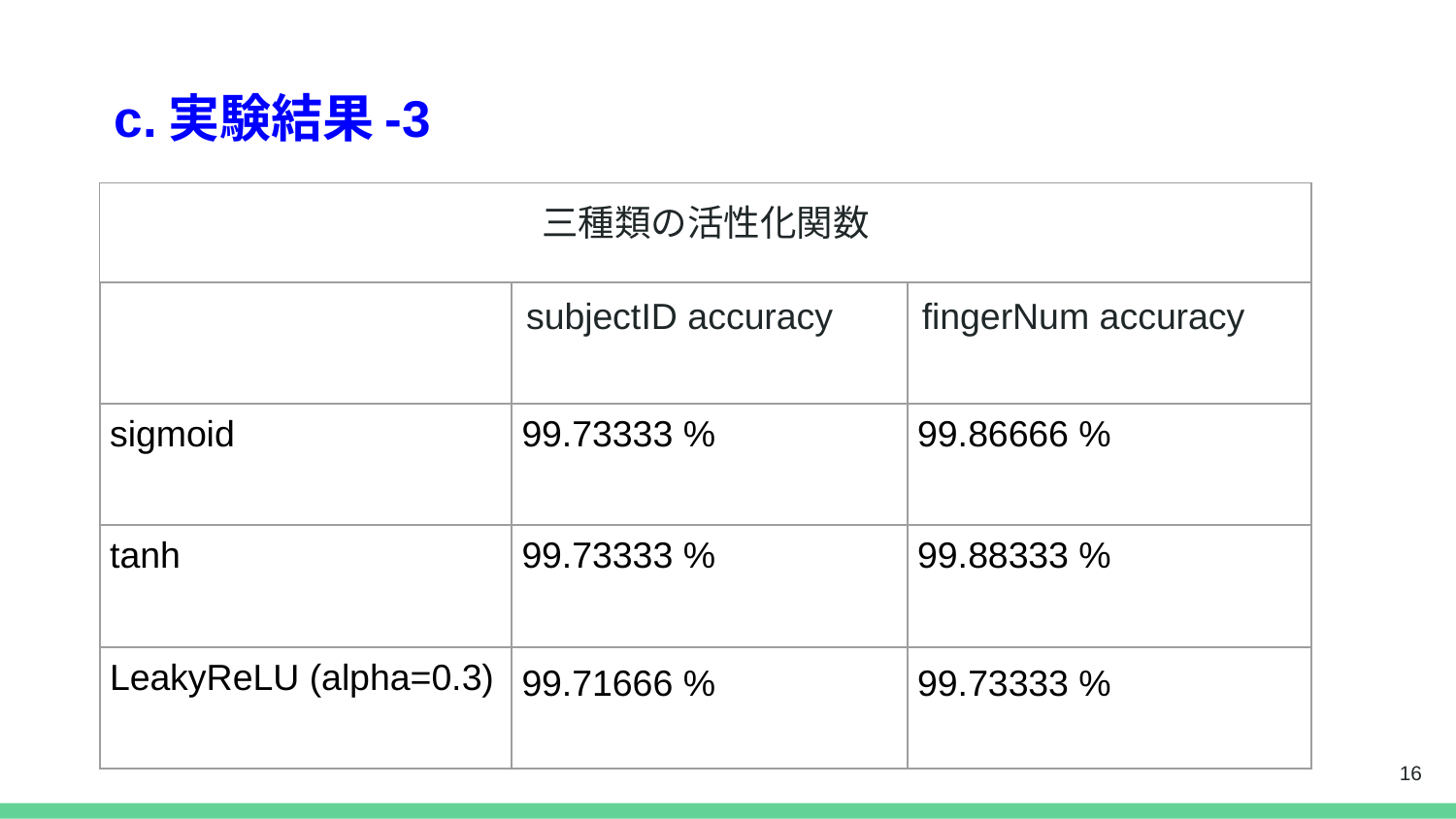

# c.実験結果-3
| 三種類の活性化関数 |  |  |
| --- | --- | --- |
|  | subjectID accuracy | fingerNum accuracy |
| sigmoid | 99.73333 % | 99.86666 % |
| tanh | 99.73333 % | 99.88333 % |
| LeakyReLU (alpha=0.3) | 99.71666 % | 99.73333 % |
16